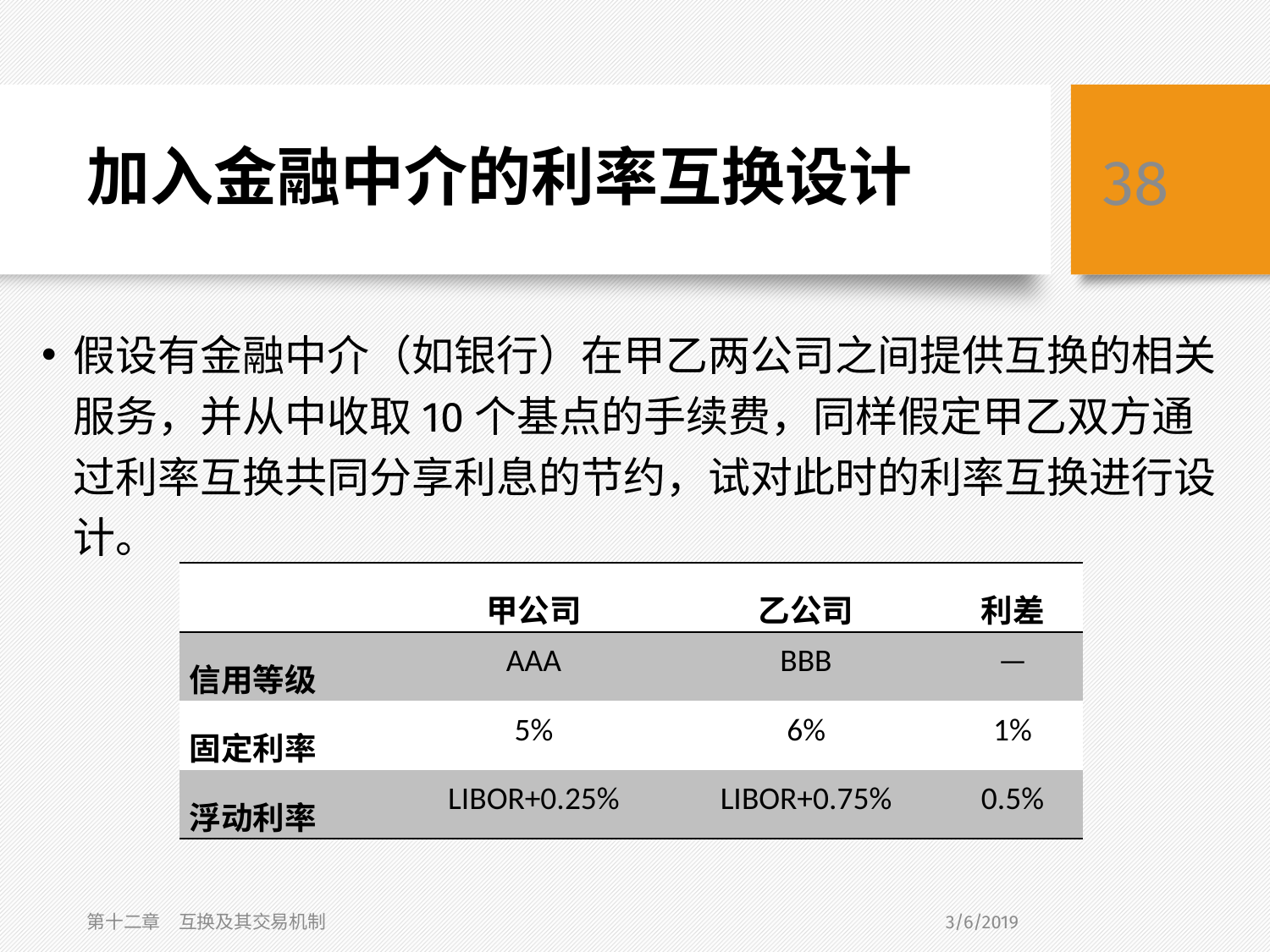

# 加入金融中介的利率互换设计
38
假设有金融中介（如银行）在甲乙两公司之间提供互换的相关服务，并从中收取10个基点的手续费，同样假定甲乙双方通过利率互换共同分享利息的节约，试对此时的利率互换进行设计。
|  | 甲公司 | 乙公司 | 利差 |
| --- | --- | --- | --- |
| 信用等级 | AAA | BBB | — |
| 固定利率 | 5% | 6% | 1% |
| 浮动利率 | LIBOR+0.25% | LIBOR+0.75% | 0.5% |
3/6/2019
第十二章　互换及其交易机制